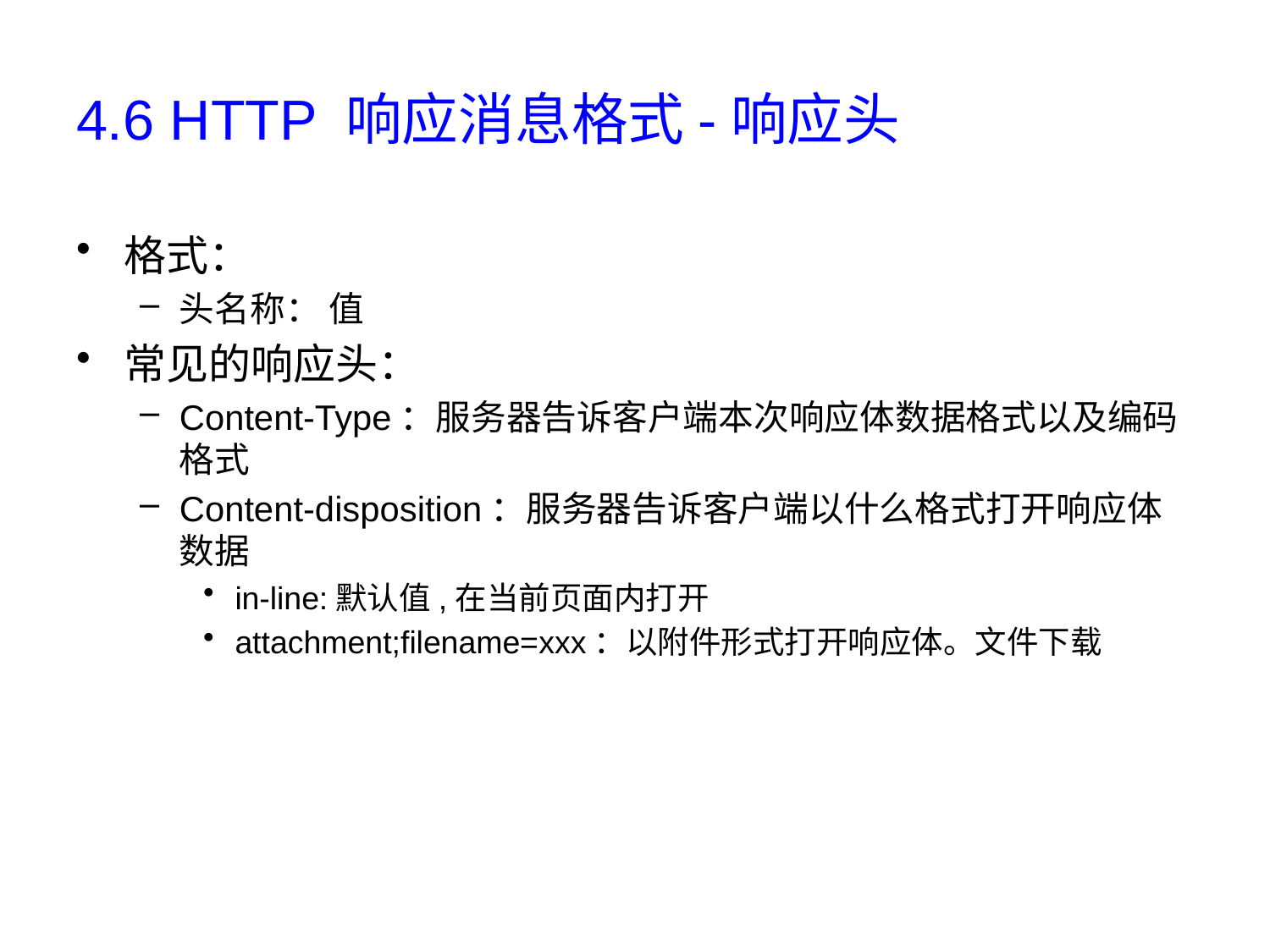

# 4.6 HTTP 响应消息格式-响应头
格式：
头名称： 值
常见的响应头：
Content-Type：服务器告诉客户端本次响应体数据格式以及编码格式
Content-disposition：服务器告诉客户端以什么格式打开响应体数据
in-line:默认值,在当前页面内打开
attachment;filename=xxx：以附件形式打开响应体。文件下载